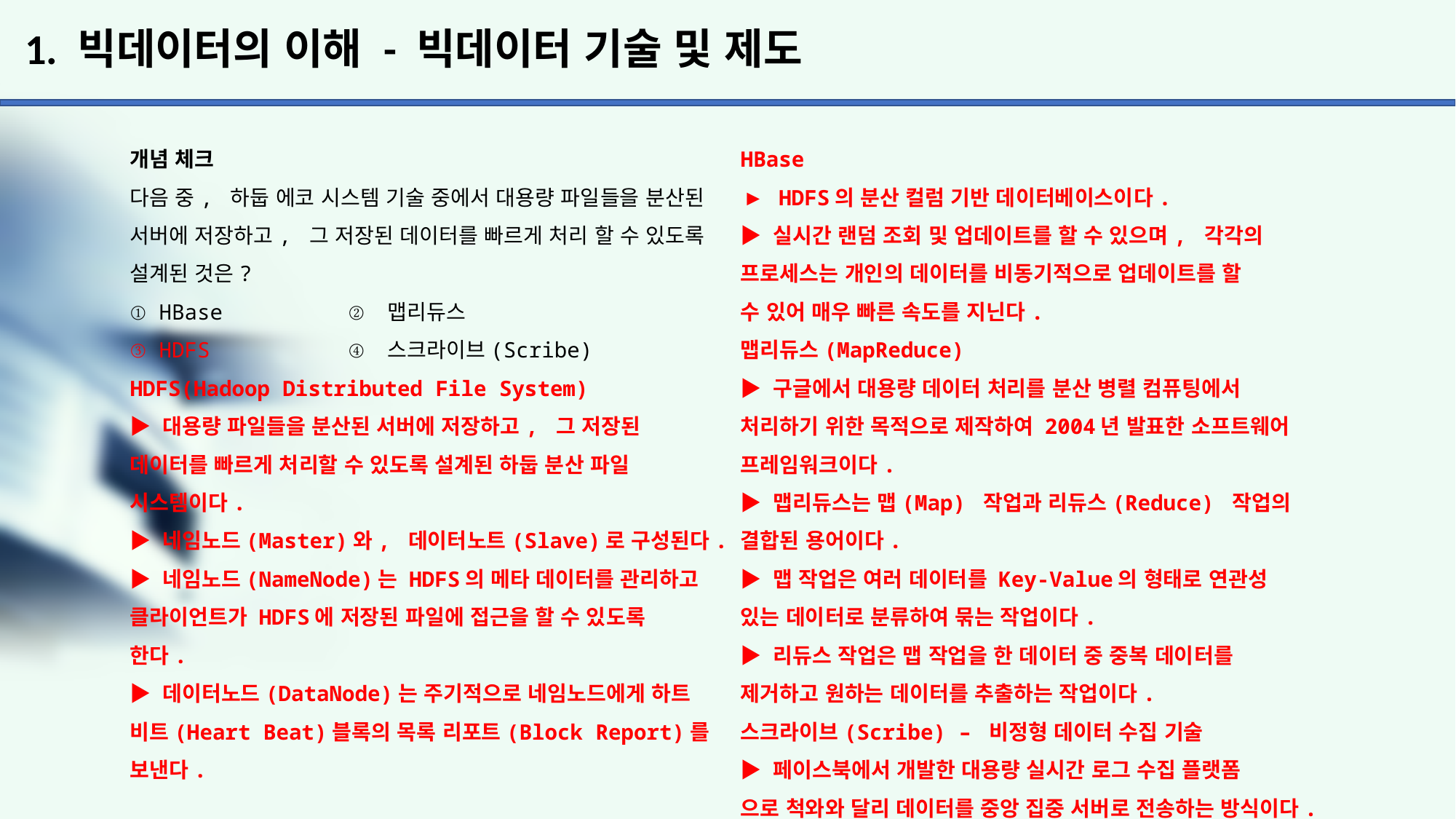

# 1. 빅데이터의 이해 - 빅데이터 기술 및 제도
개념 체크
다음 중, 하둡 에코 시스템 기술 중에서 대용량 파일들을 분산된 서버에 저장하고, 그 저장된 데이터를 빠르게 처리 할 수 있도록 설계된 것은?
① HBase		② 맵리듀스
③ HDFS		④ 스크라이브(Scribe)
HDFS(Hadoop Distributed File System)
▶ 대용량 파일들을 분산된 서버에 저장하고, 그 저장된
데이터를 빠르게 처리할 수 있도록 설계된 하둡 분산 파일
시스템이다.
▶ 네임노드(Master)와, 데이터노트(Slave)로 구성된다.
▶ 네임노드(NameNode)는 HDFS의 메타 데이터를 관리하고
클라이언트가 HDFS에 저장된 파일에 접근을 할 수 있도록
한다.
▶ 데이터노드(DataNode)는 주기적으로 네임노드에게 하트
비트(Heart Beat)블록의 목록 리포트(Block Report)를 보낸다.
HBase
▶ HDFS의 분산 컬럼 기반 데이터베이스이다.
▶ 실시간 랜덤 조회 및 업데이트를 할 수 있으며, 각각의
프로세스는 개인의 데이터를 비동기적으로 업데이트를 할
수 있어 매우 빠른 속도를 지닌다.
맵리듀스(MapReduce)
▶ 구글에서 대용량 데이터 처리를 분산 병렬 컴퓨팅에서
처리하기 위한 목적으로 제작하여 2004년 발표한 소프트웨어 프레임워크이다.
▶ 맵리듀스는 맵(Map) 작업과 리듀스(Reduce) 작업의 결합된 용어이다.
▶ 맵 작업은 여러 데이터를 Key-Value의 형태로 연관성
있는 데이터로 분류하여 묶는 작업이다.
▶ 리듀스 작업은 맵 작업을 한 데이터 중 중복 데이터를
제거하고 원하는 데이터를 추출하는 작업이다.
스크라이브(Scribe) – 비정형 데이터 수집 기술
▶ 페이스북에서 개발한 대용량 실시간 로그 수집 플랫폼
으로 척와와 달리 데이터를 중앙 집중 서버로 전송하는 방식이다.
▶ 최종 데이터는 HDFS 외에 다양한 저장소를 활용할 수 있고, 설치와 구성이 쉬우며 다양한 프로그램 언어를 지원
한다.